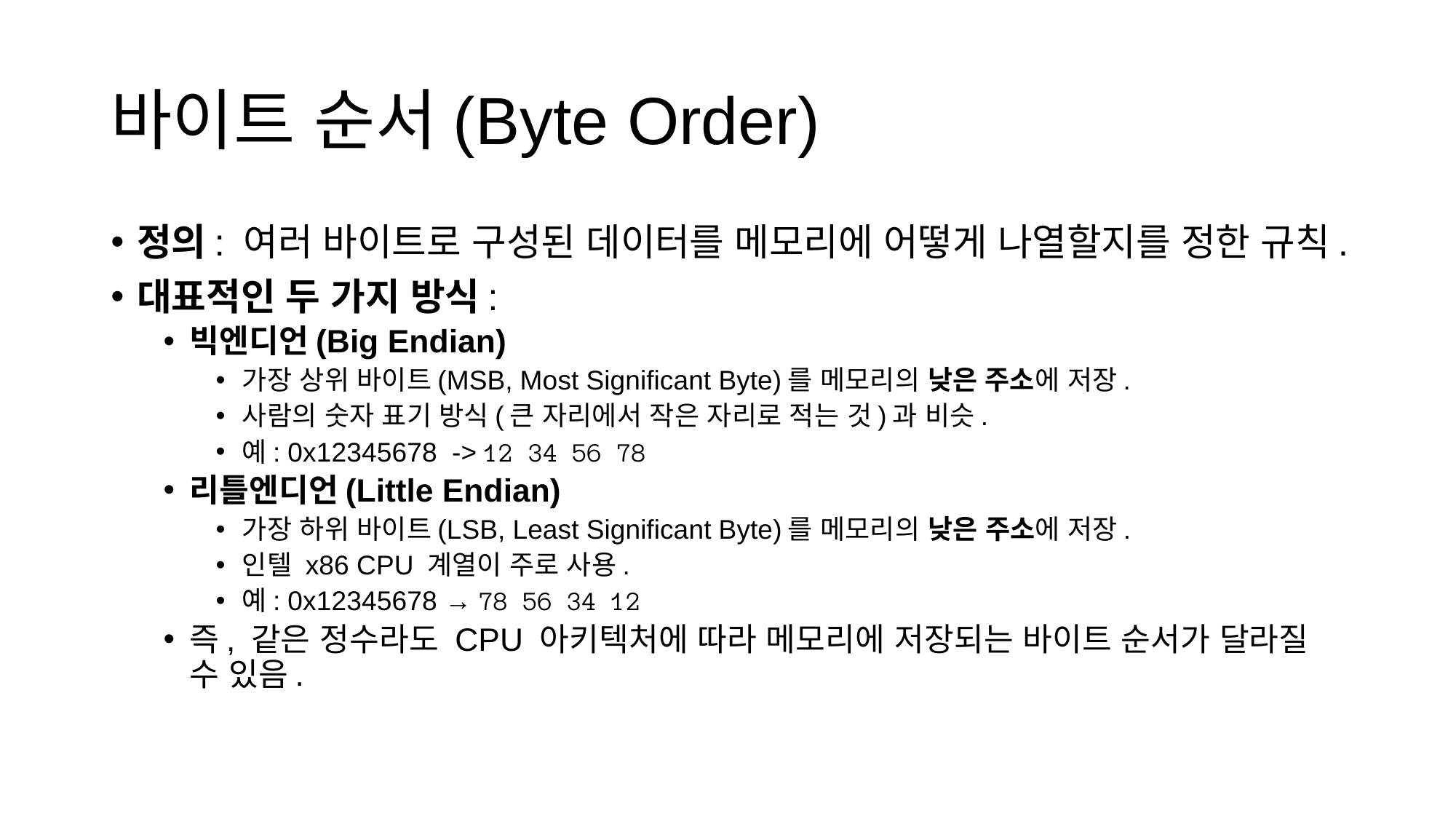

# 바이트 순서(Byte Order)
정의: 여러 바이트로 구성된 데이터를 메모리에 어떻게 나열할지를 정한 규칙.
대표적인 두 가지 방식:
빅엔디언(Big Endian)
가장 상위 바이트(MSB, Most Significant Byte)를 메모리의 낮은 주소에 저장.
사람의 숫자 표기 방식(큰 자리에서 작은 자리로 적는 것)과 비슷.
예: 0x12345678  -> 12 34 56 78
리틀엔디언(Little Endian)
가장 하위 바이트(LSB, Least Significant Byte)를 메모리의 낮은 주소에 저장.
인텔 x86 CPU 계열이 주로 사용.
예: 0x12345678 → 78 56 34 12
즉, 같은 정수라도 CPU 아키텍처에 따라 메모리에 저장되는 바이트 순서가 달라질 수 있음.